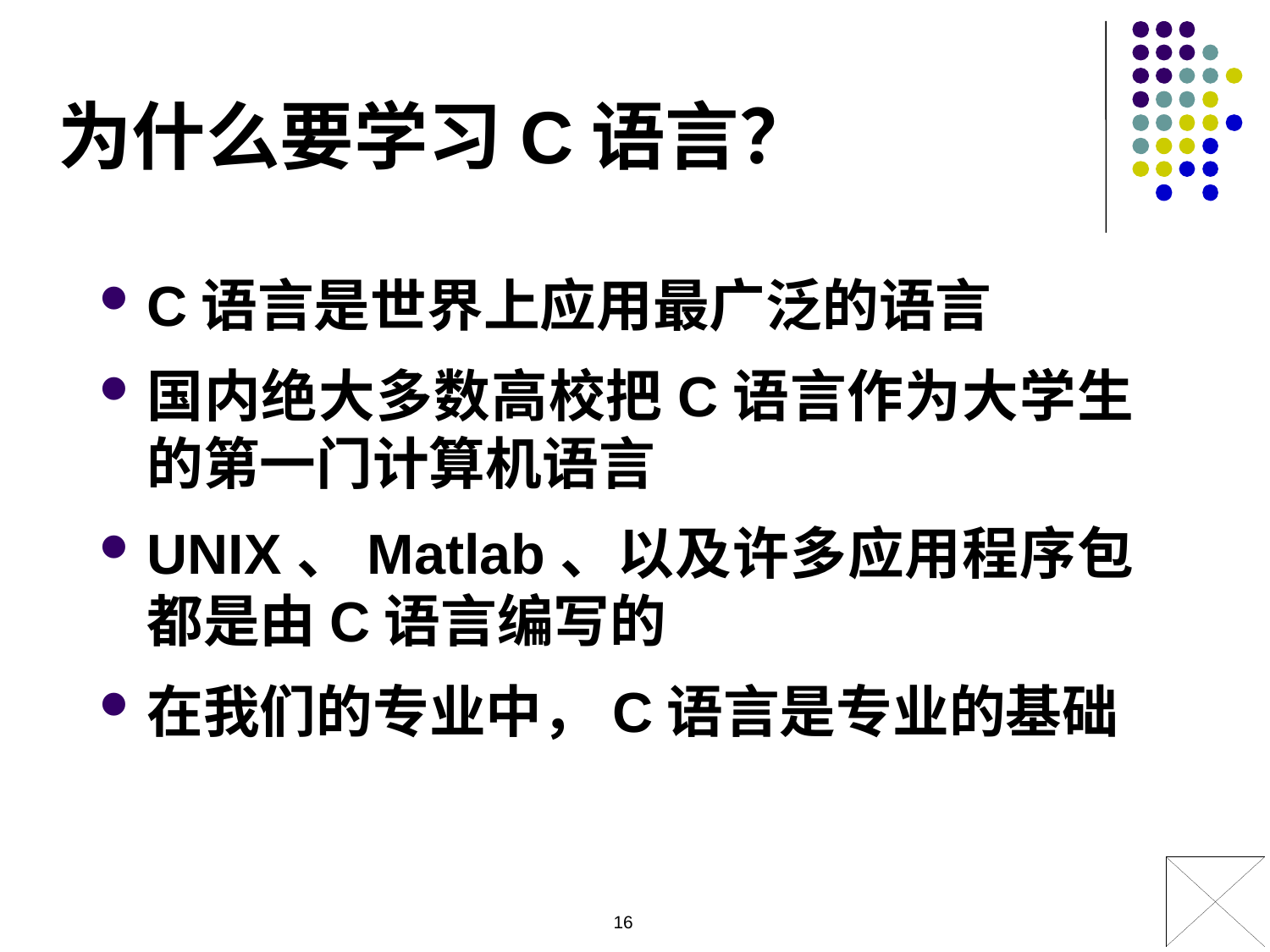

为什么要学习C语言？
C语言是世界上应用最广泛的语言
国内绝大多数高校把C语言作为大学生的第一门计算机语言
UNIX、Matlab、以及许多应用程序包都是由C语言编写的
在我们的专业中，C语言是专业的基础
16